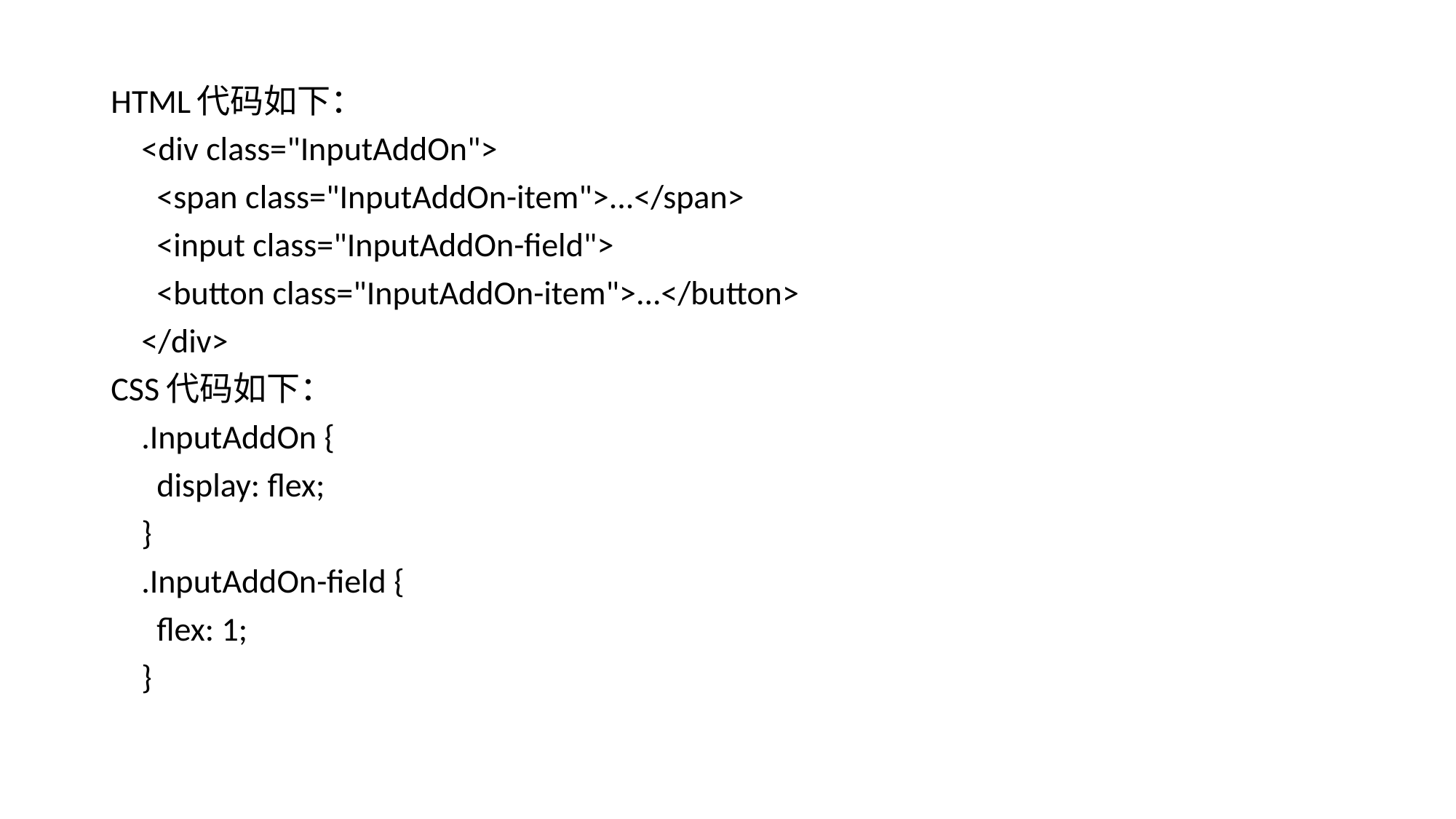

HTML代码如下：
    <div class="InputAddOn">
      <span class="InputAddOn-item">...</span>
      <input class="InputAddOn-field">
      <button class="InputAddOn-item">...</button>
    </div>
CSS代码如下：
    .InputAddOn {
      display: flex;
    }
    .InputAddOn-field {
      flex: 1;
    }